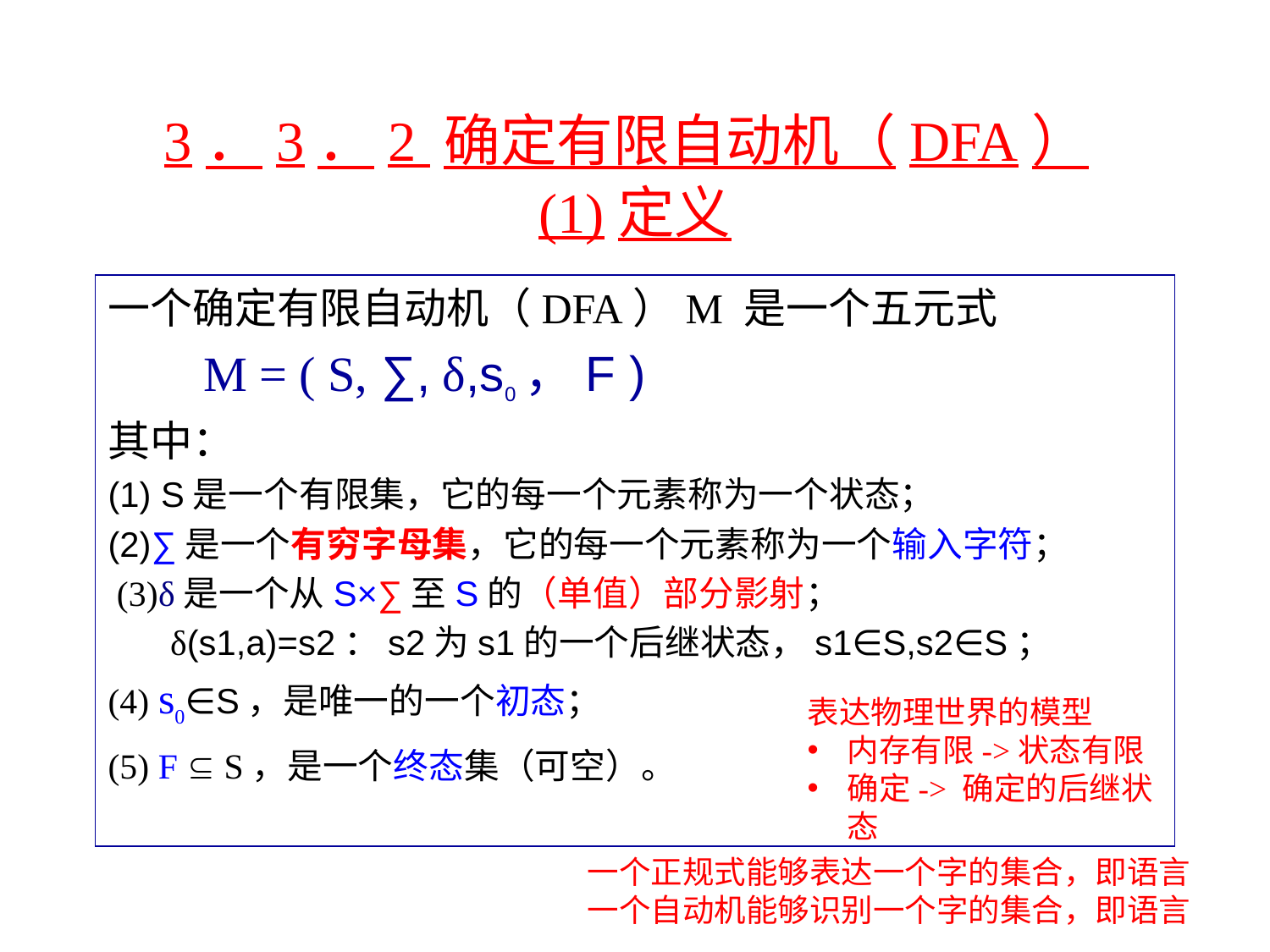

# 3．3．2 确定有限自动机（DFA） (1)定义
一个确定有限自动机（DFA）M 是一个五元式
         M = ( S, ∑, δ,s0，F )
其中：
(1) S是一个有限集，它的每一个元素称为一个状态；
(2)∑是一个有穷字母集，它的每一个元素称为一个输入字符；
 (3)δ是一个从S×∑至S的（单值）部分影射；
       δ(s1,a)=s2：s2为s1的一个后继状态，s1∈S,s2∈S；
(4) s0∈S，是唯一的一个初态；
(5) F ⊆ S，是一个终态集（可空）。
表达物理世界的模型
内存有限->状态有限
确定-> 确定的后继状态
一个正规式能够表达一个字的集合，即语言
一个自动机能够识别一个字的集合，即语言